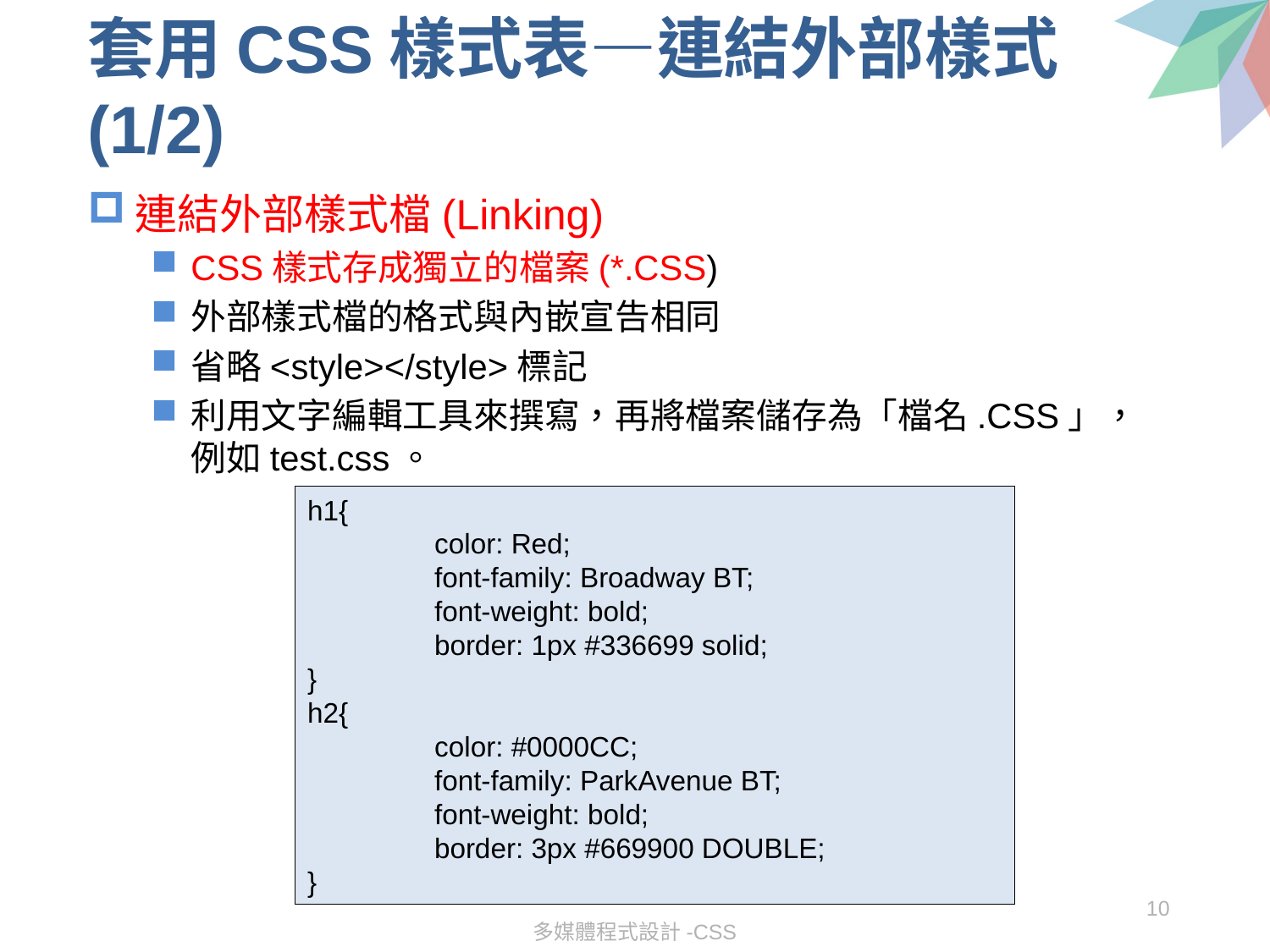

# 套用CSS樣式表—連結外部樣式 (1/2)
連結外部樣式檔(Linking)
CSS樣式存成獨立的檔案(*.CSS)
外部樣式檔的格式與內嵌宣告相同
省略<style></style>標記
利用文字編輯工具來撰寫，再將檔案儲存為「檔名.CSS」，例如test.css。

h1{
	color: Red;
	font-family: Broadway BT;
	font-weight: bold;
	border: 1px #336699 solid;
}
h2{
	color: #0000CC;
	font-family: ParkAvenue BT;
	font-weight: bold;
	border: 3px #669900 DOUBLE;
}
10
多媒體程式設計-CSS